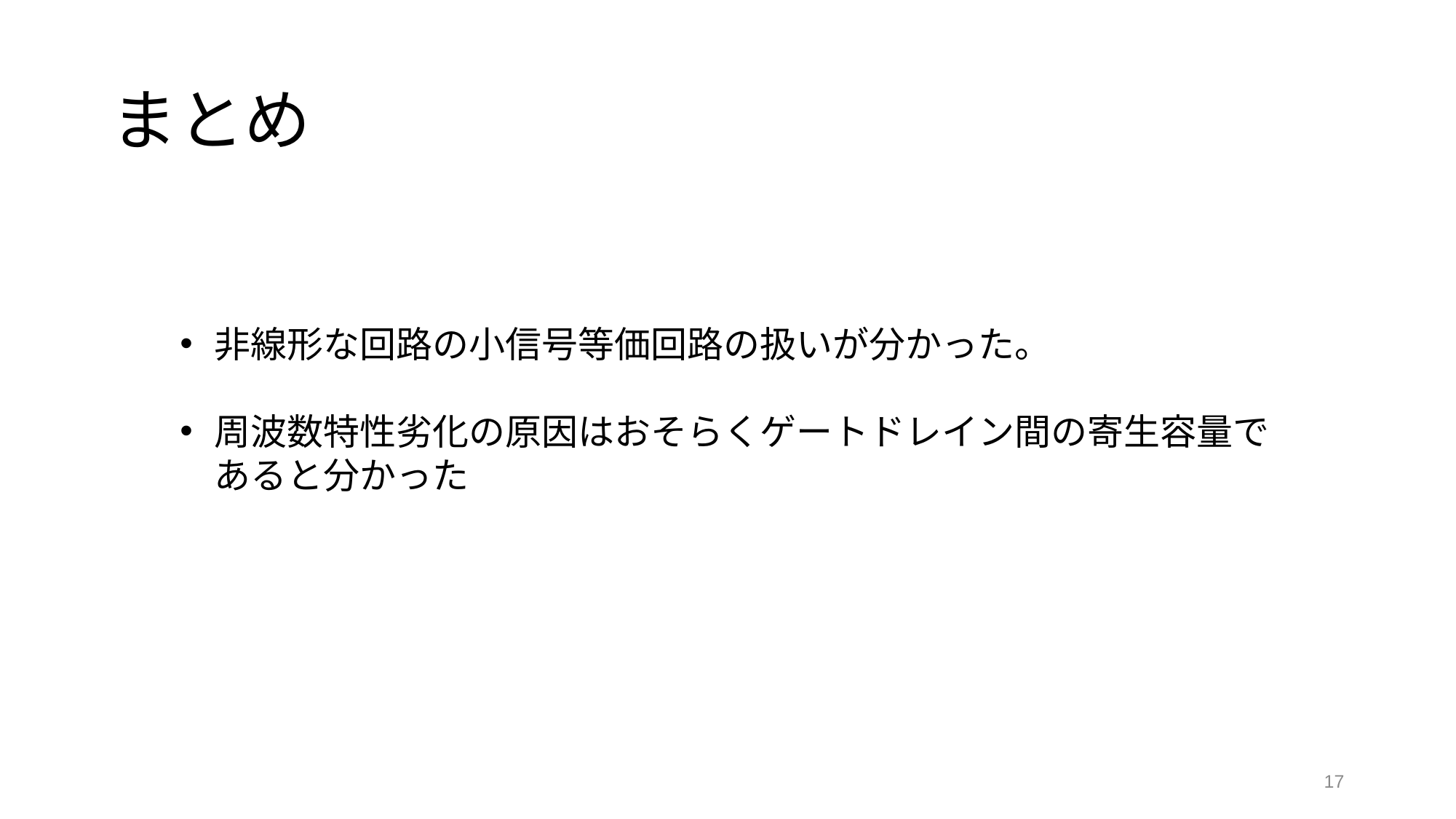

# まとめ
非線形な回路の小信号等価回路の扱いが分かった。

周波数特性劣化の原因はおそらくゲートドレイン間の寄生容量であると分かった
17